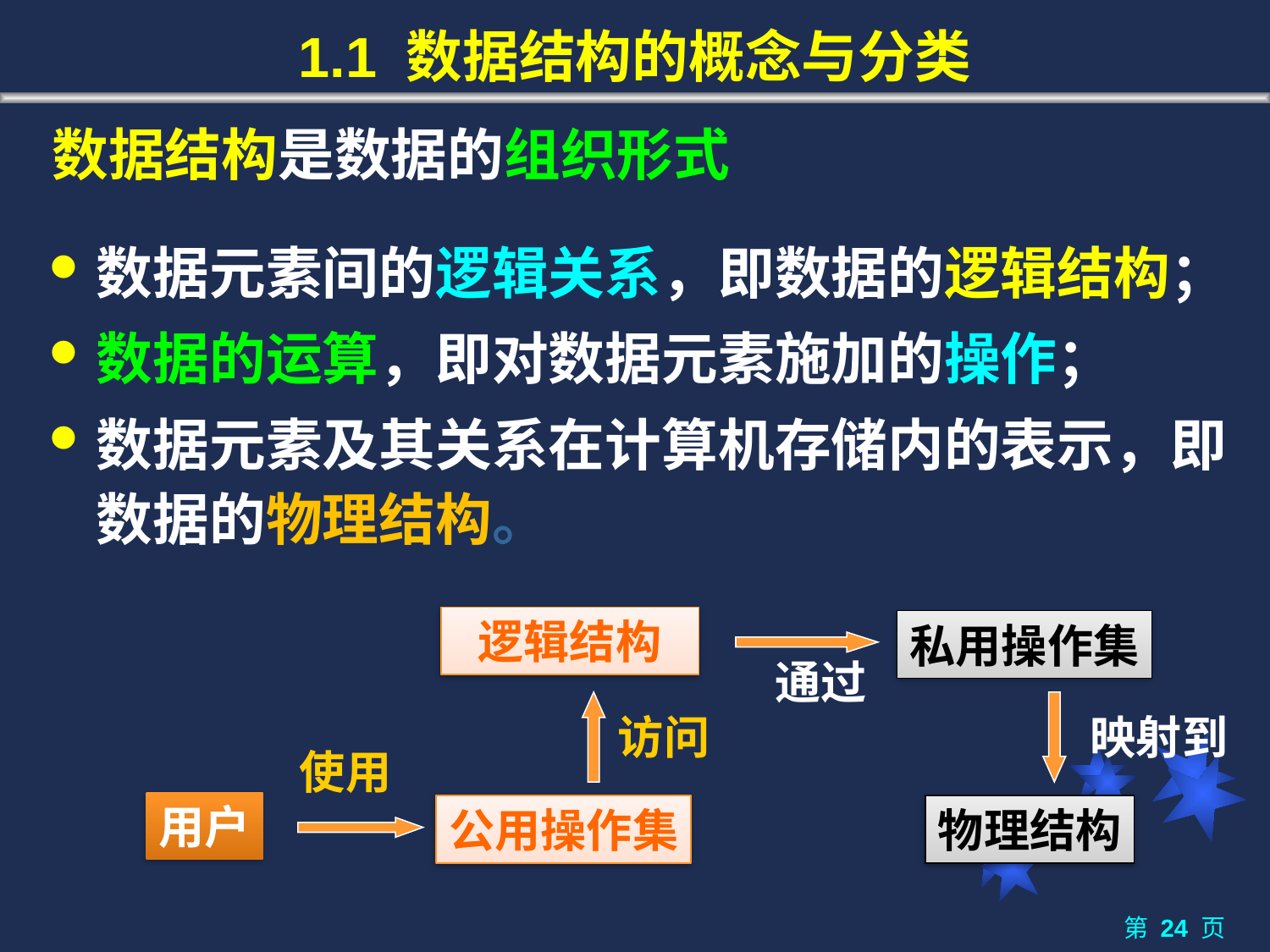

# 1.1 数据结构的概念与分类
数据结构是数据的组织形式
数据元素间的逻辑关系，即数据的逻辑结构；
数据的运算，即对数据元素施加的操作；
数据元素及其关系在计算机存储内的表示，即数据的物理结构。
逻辑结构

公用操作集

使用
访问
私用操作集

通过

映射到
物理结构
用户
第 24 页